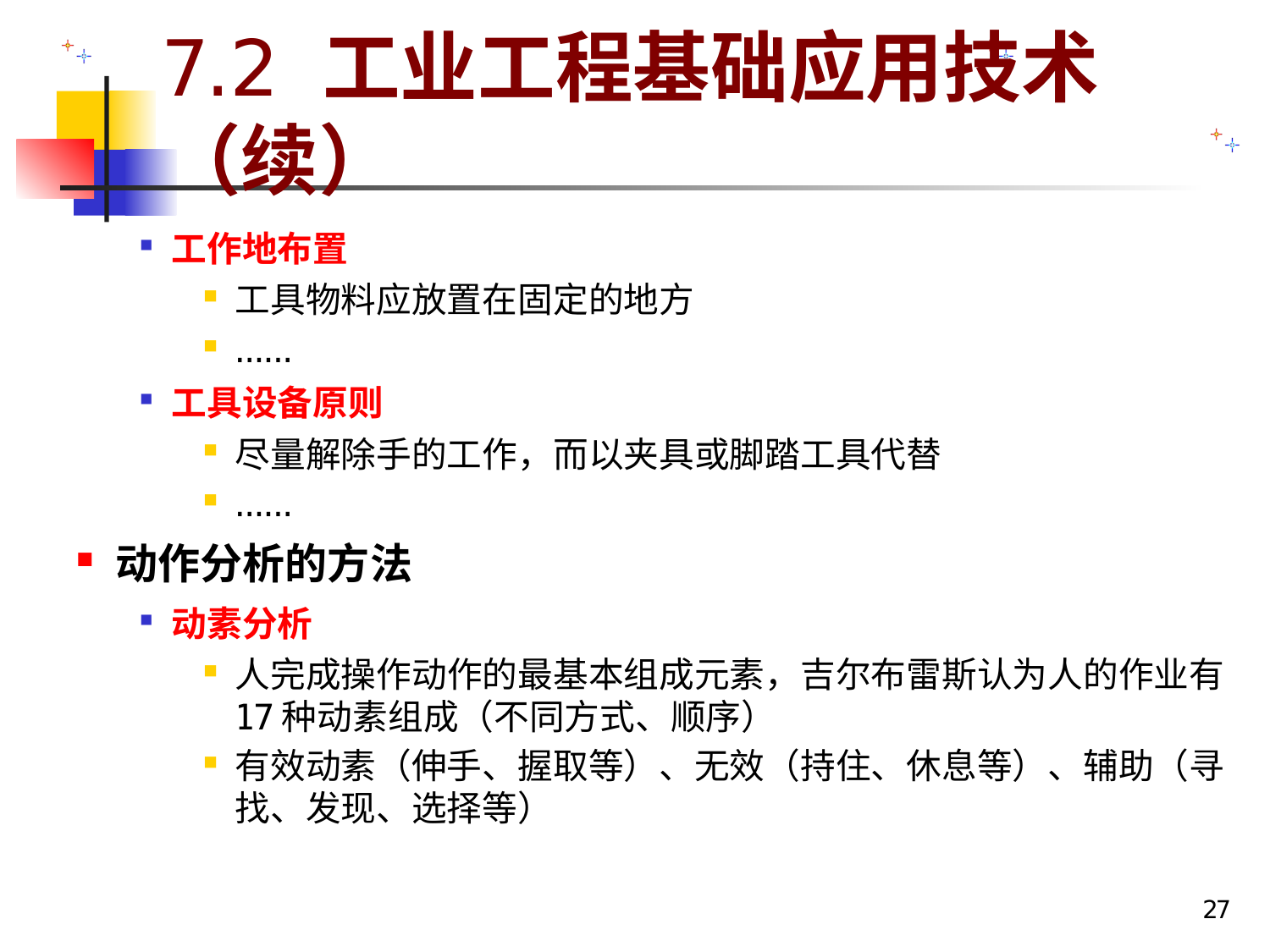

# 7.2 工业工程基础应用技术 （续）
工作地布置
工具物料应放置在固定的地方
……
工具设备原则
尽量解除手的工作，而以夹具或脚踏工具代替
……
动作分析的方法
动素分析
人完成操作动作的最基本组成元素，吉尔布雷斯认为人的作业有17种动素组成（不同方式、顺序）
有效动素（伸手、握取等）、无效（持住、休息等）、辅助（寻找、发现、选择等）
27